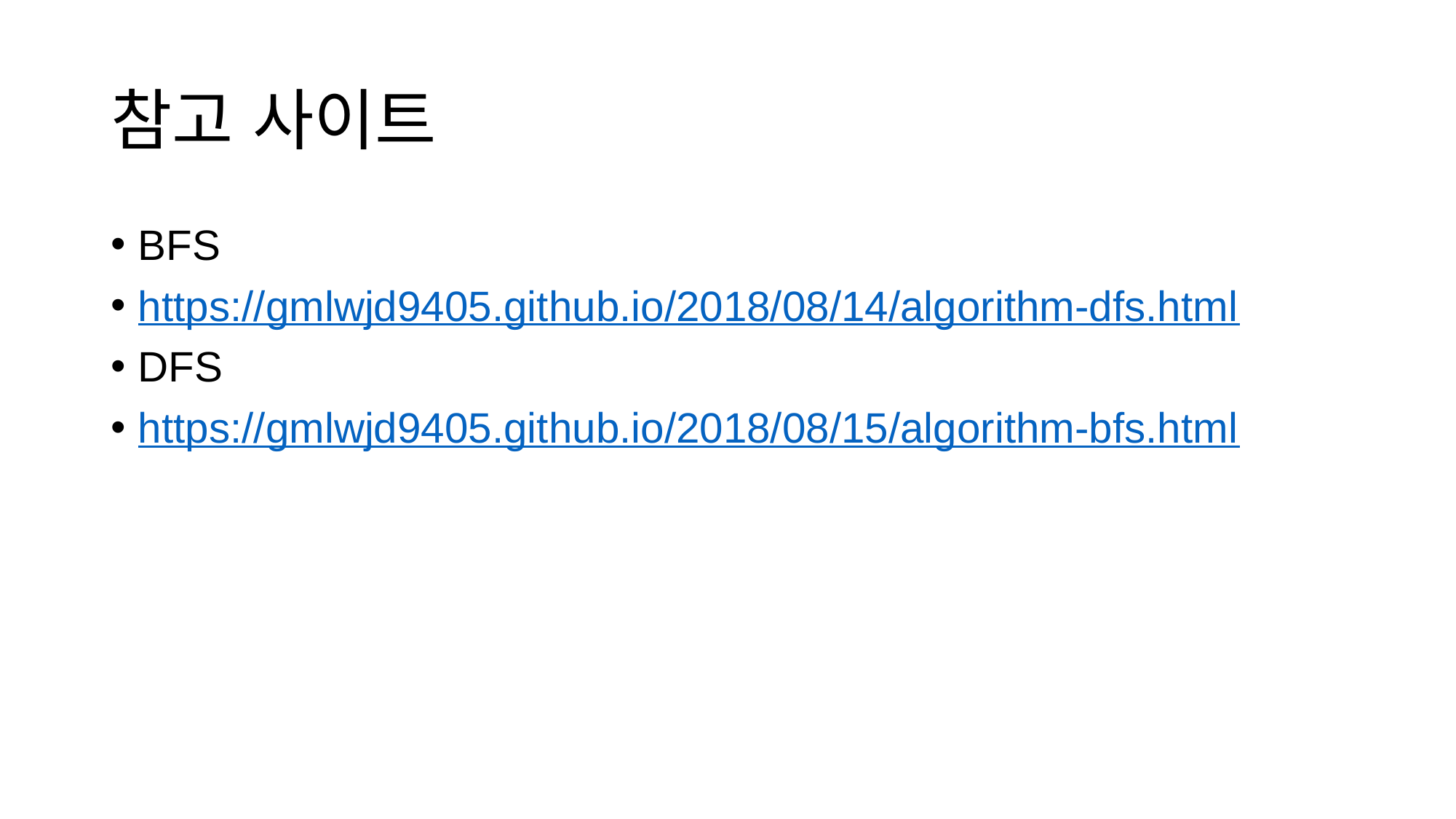

# 참고 사이트
BFS
https://gmlwjd9405.github.io/2018/08/14/algorithm-dfs.html
DFS
https://gmlwjd9405.github.io/2018/08/15/algorithm-bfs.html